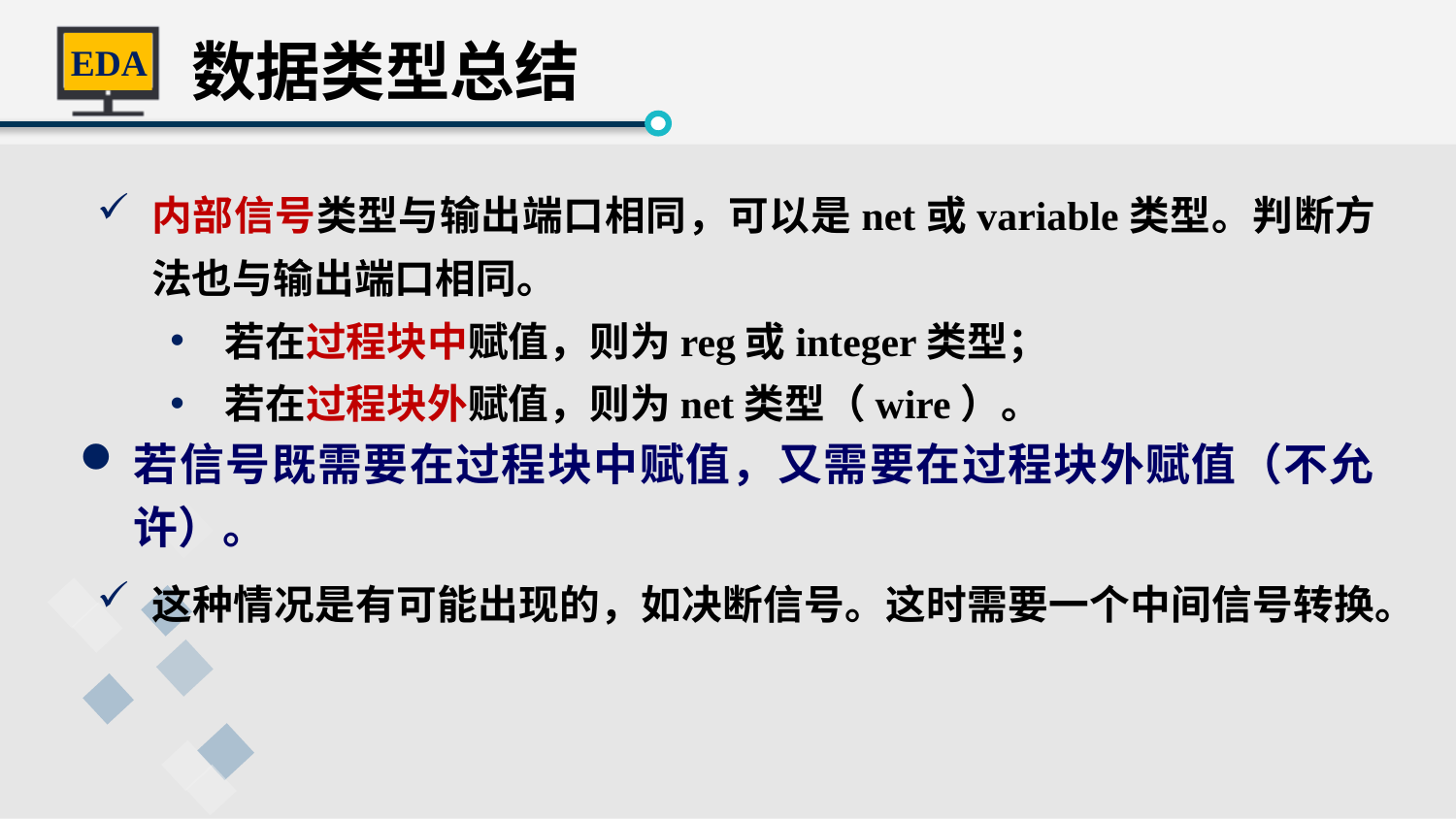

数据类型总结
内部信号类型与输出端口相同，可以是net或variable类型。判断方法也与输出端口相同。
若在过程块中赋值，则为reg或integer类型；
若在过程块外赋值，则为net类型（wire）。
若信号既需要在过程块中赋值，又需要在过程块外赋值（不允许）。
这种情况是有可能出现的，如决断信号。这时需要一个中间信号转换。